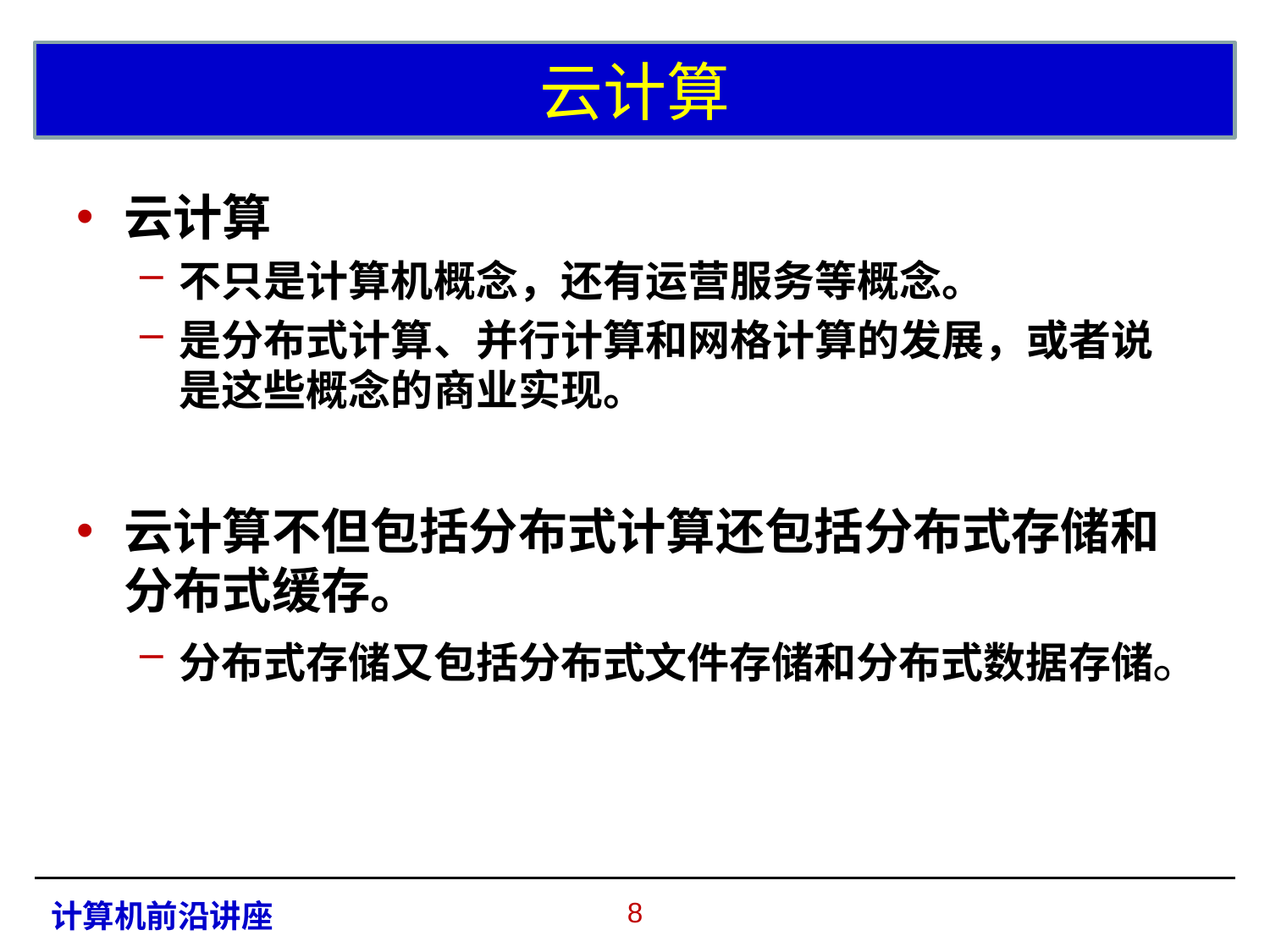

# 云计算
云计算
不只是计算机概念，还有运营服务等概念。
是分布式计算、并行计算和网格计算的发展，或者说是这些概念的商业实现。

云计算不但包括分布式计算还包括分布式存储和分布式缓存。
分布式存储又包括分布式文件存储和分布式数据存储。
8